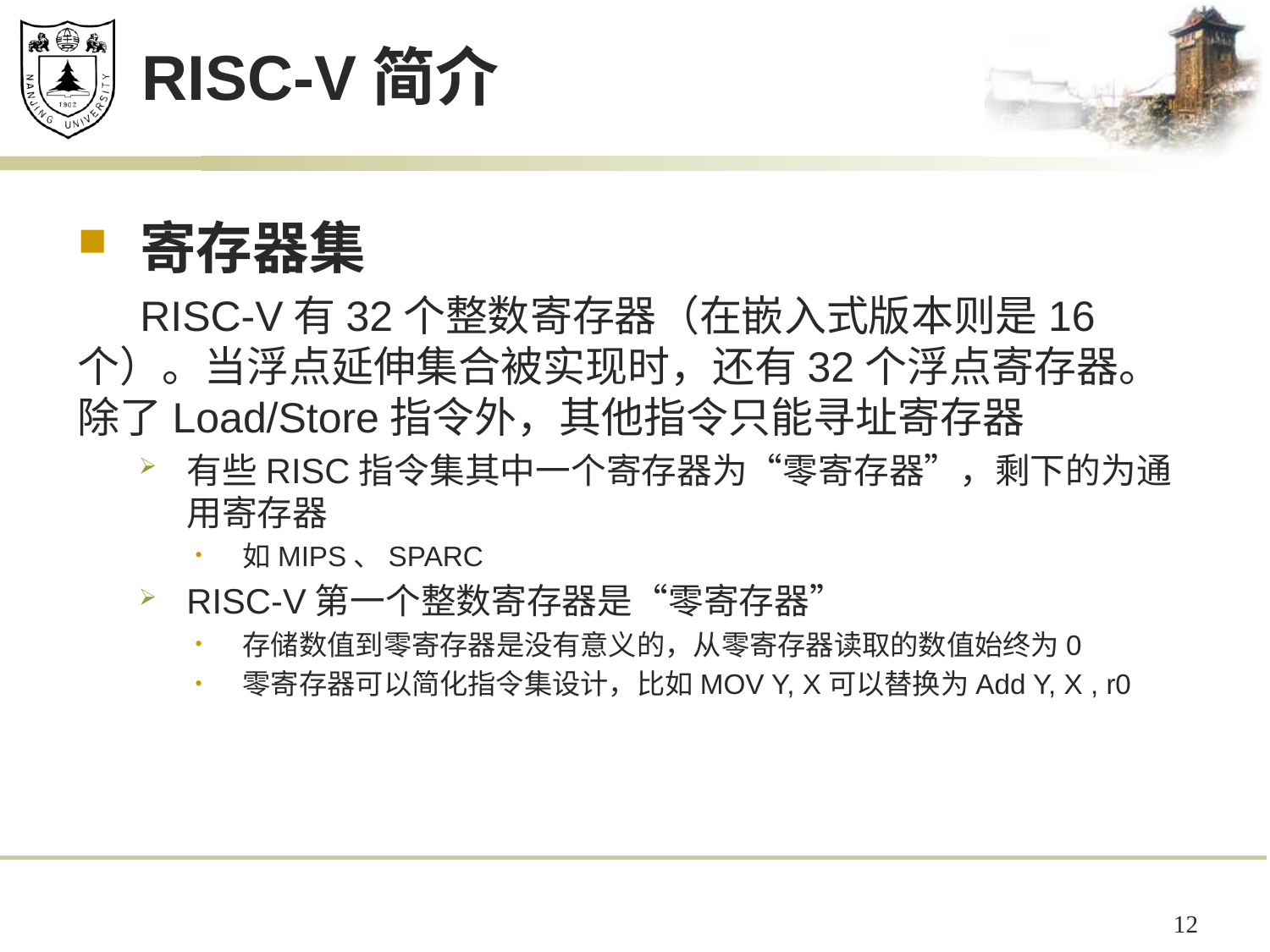

# RISC-V简介
寄存器集
       RISC-V有32个整数寄存器（在嵌入式版本则是16个）。当浮点延伸集合被实现时，还有32个浮点寄存器。除了Load/Store指令外，其他指令只能寻址寄存器
有些RISC指令集其中一个寄存器为“零寄存器”，剩下的为通用寄存器
如MIPS、SPARC
RISC-V第一个整数寄存器是“零寄存器”
存储数值到零寄存器是没有意义的，从零寄存器读取的数值始终为0
零寄存器可以简化指令集设计，比如MOV Y, X可以替换为Add Y, X , r0